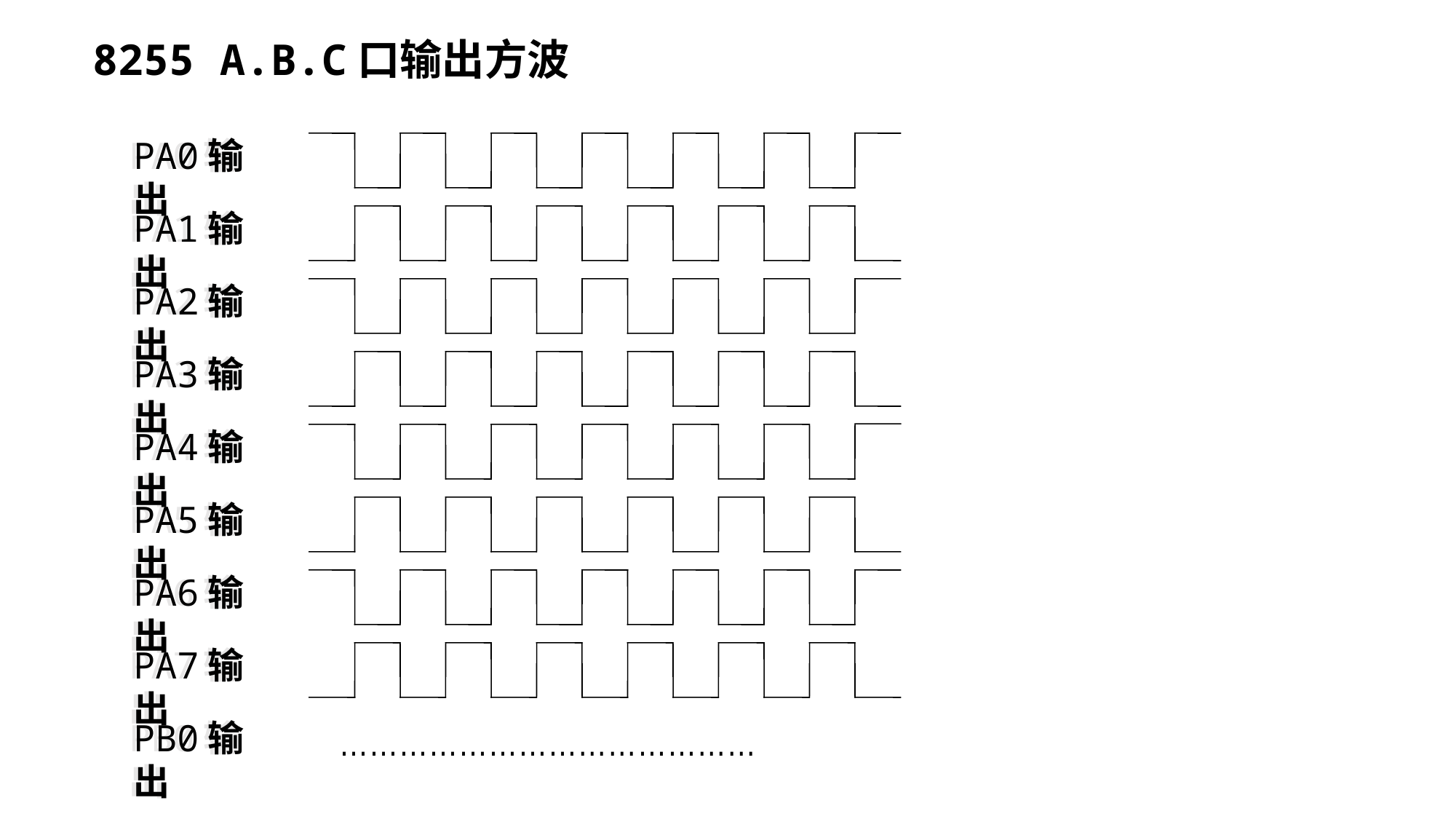

8255 A.B.C口输出方波
PA0输出
PA0输出

PA1输出
PA1输出

PA2输出
PA2输出

PA3输出
PA3输出

PA4输出
PA4输出

PA5输出
PA5输出

PA6输出
PA6输出

PA7输出
PA7输出

PB0输出
PB0输出
……………………………………